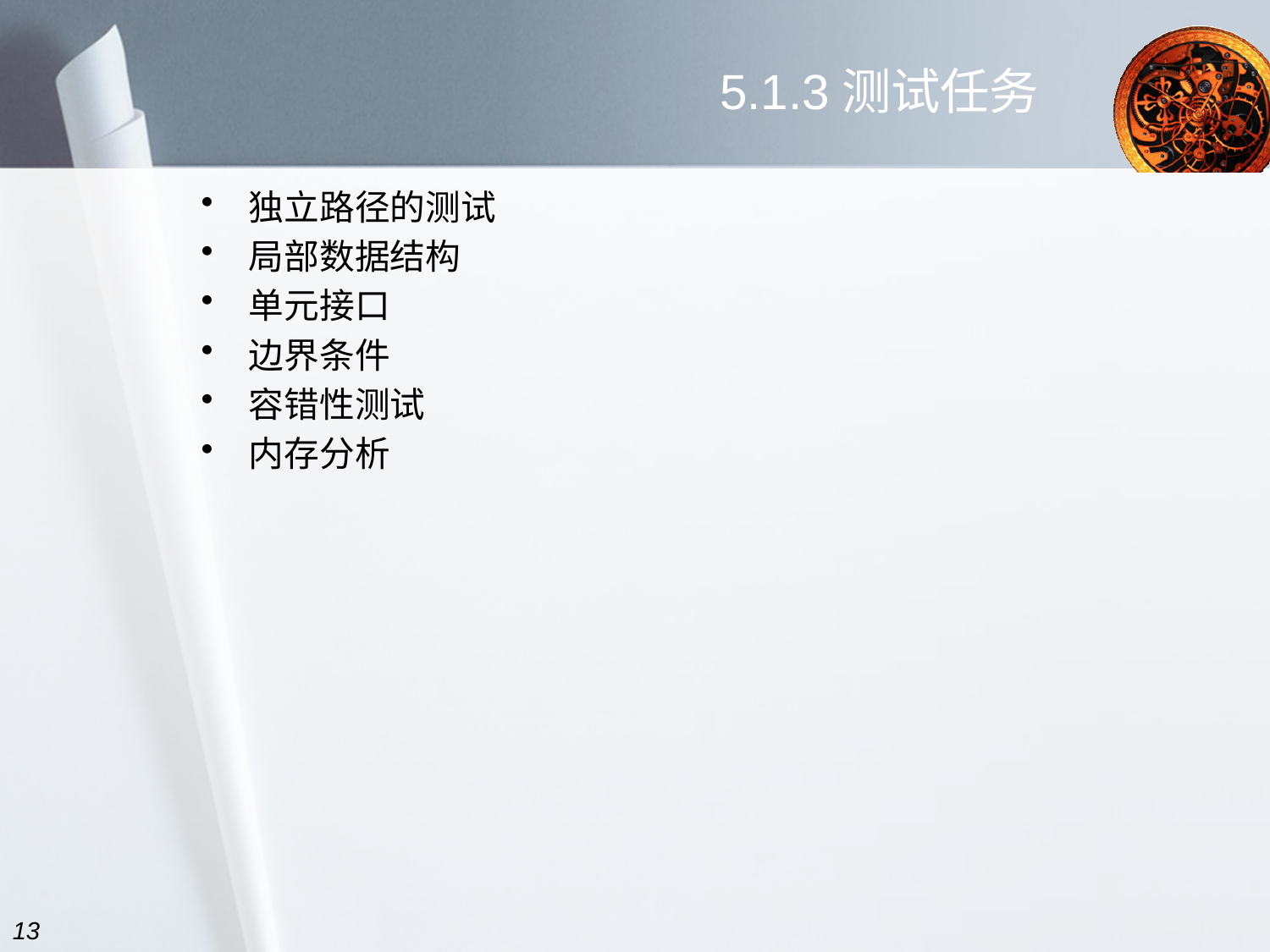

# 5.1.3测试任务
独立路径的测试
局部数据结构
单元接口
边界条件
容错性测试
内存分析
13